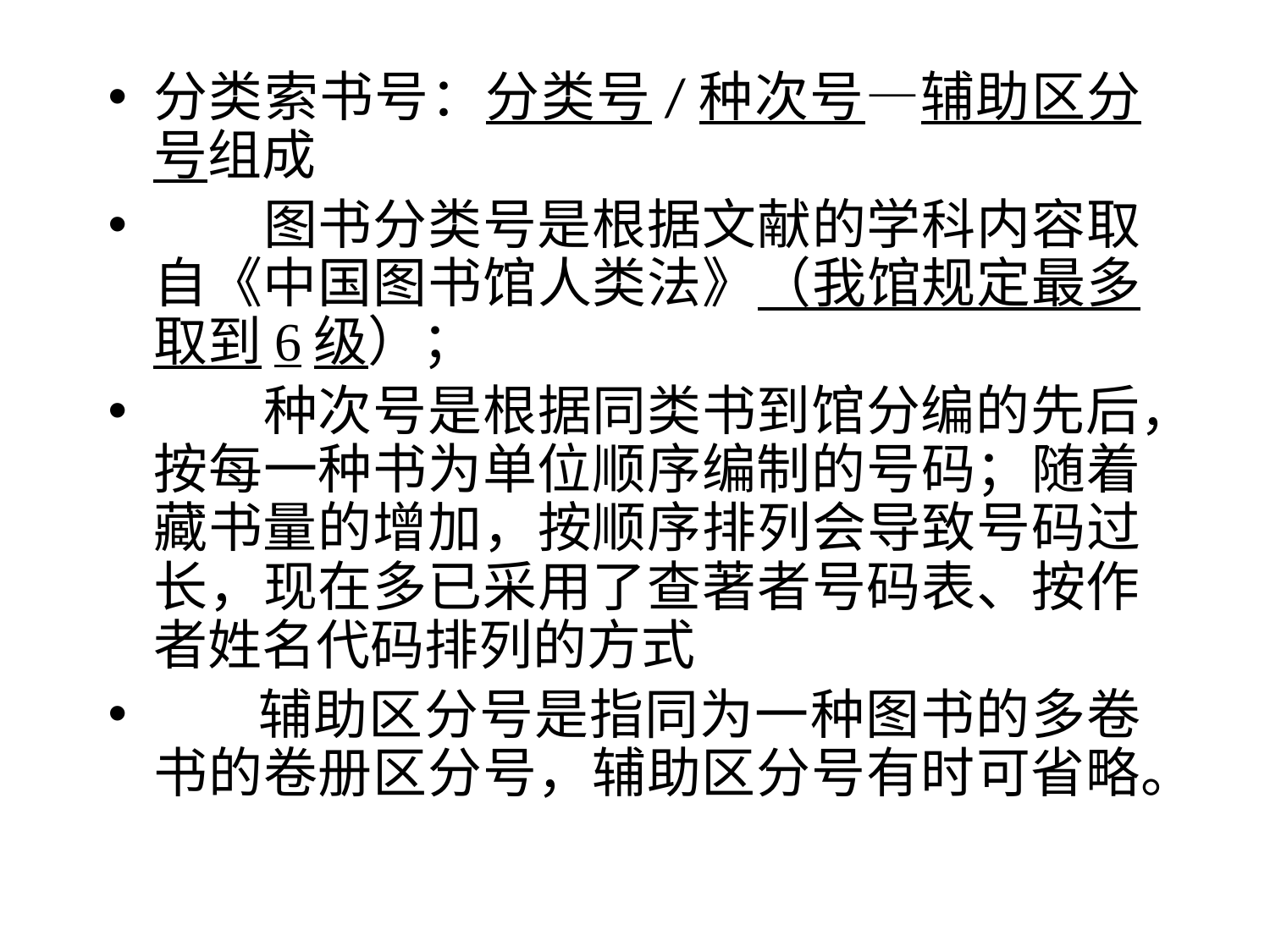

分类索书号：分类号/种次号—辅助区分号组成
　　图书分类号是根据文献的学科内容取自《中国图书馆人类法》（我馆规定最多取到6级）；
　　种次号是根据同类书到馆分编的先后，按每一种书为单位顺序编制的号码；随着藏书量的增加，按顺序排列会导致号码过长，现在多已采用了查著者号码表、按作者姓名代码排列的方式
       辅助区分号是指同为一种图书的多卷书的卷册区分号，辅助区分号有时可省略。